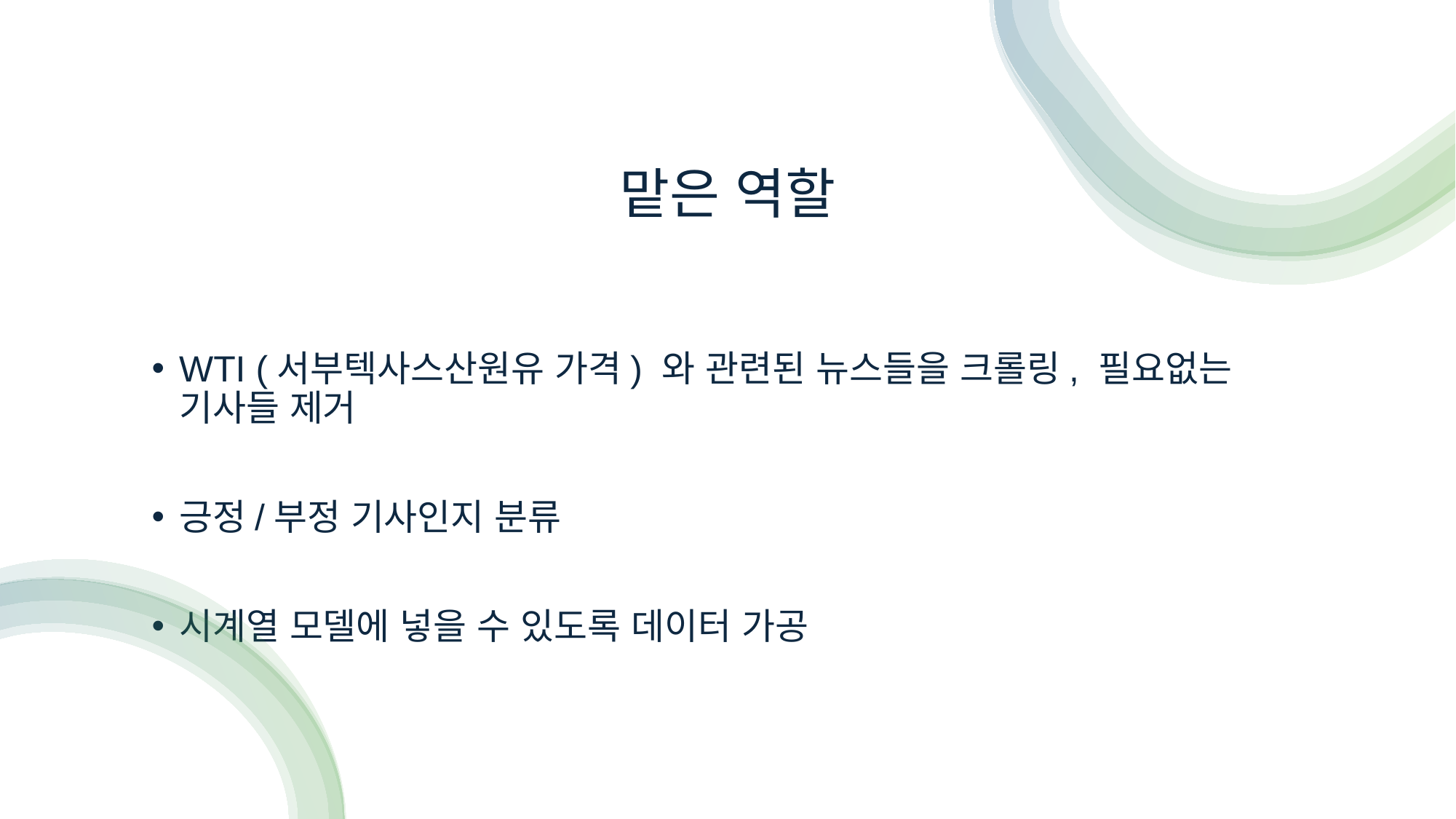

# 맡은 역할
WTI (서부텍사스산원유 가격) 와 관련된 뉴스들을 크롤링, 필요없는 기사들 제거

긍정/부정 기사인지 분류

시계열 모델에 넣을 수 있도록 데이터 가공